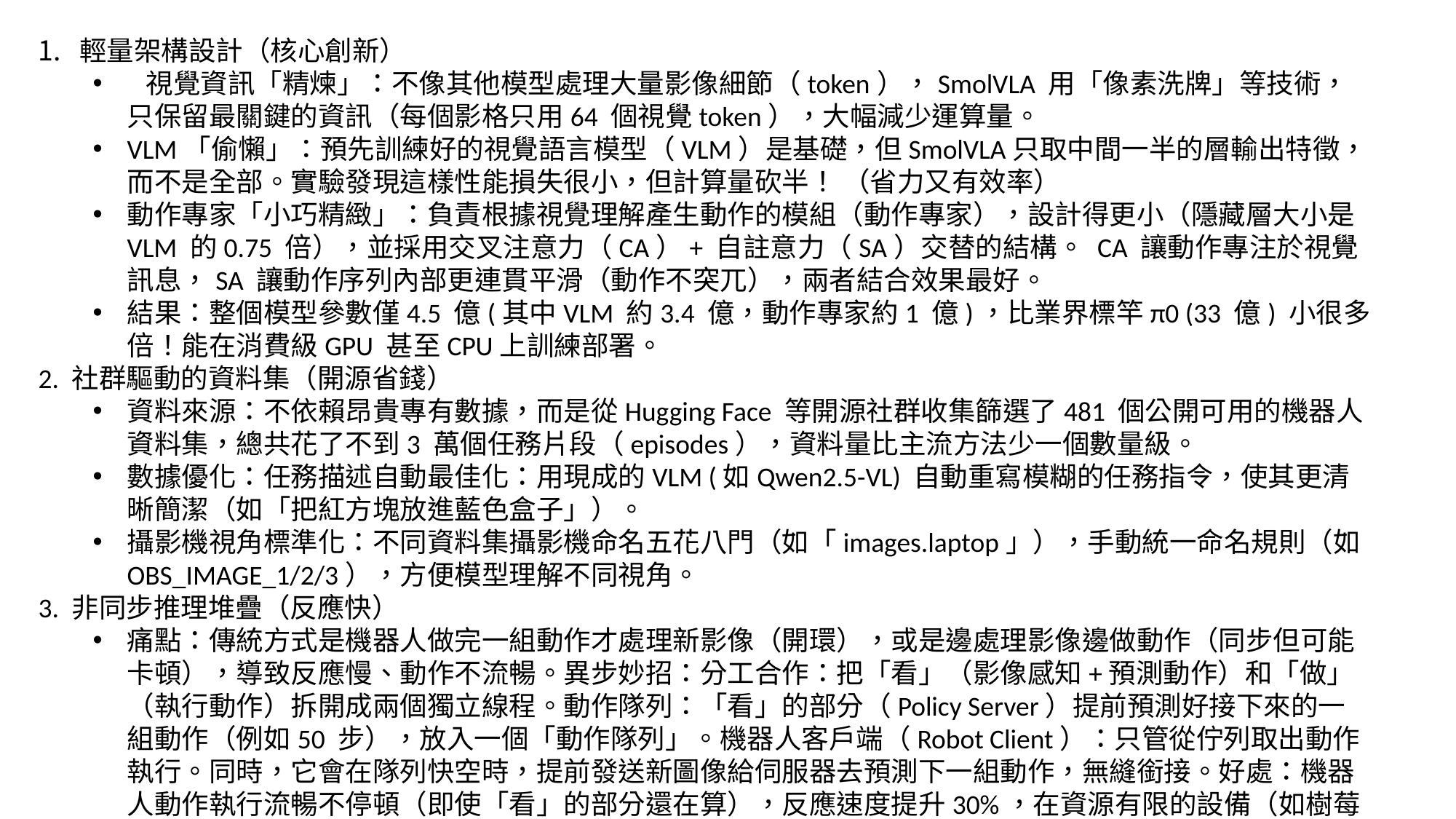

輕量架構設計（核心創新）
  視覺資訊「精煉」：不像其他模型處理大量影像細節（token），SmolVLA 用「像素洗牌」等技術，只保留最關鍵的資訊（每個影格只用64 個視覺token），大幅減少運算量。
VLM「偷懶」：預先訓練好的視覺語言模型（VLM）是基礎，但SmolVLA只取中間一半的層輸出特徵，而不是全部。實驗發現這樣性能損失很小，但計算量砍半！ （省力又有效率）
動作專家「小巧精緻」：負責根據視覺理解產生動作的模組（動作專家），設計得更小（隱藏層大小是VLM 的0.75 倍），並採用交叉注意力（CA）+ 自註意力（SA）交替的結構。 CA 讓動作專注於視覺訊息，SA 讓動作序列內部更連貫平滑（動作不突兀），兩者結合效果最好。
結果：整個模型參數僅4.5 億(其中VLM 約3.4 億，動作專家約1 億)，比業界標竿π0 (33 億) 小很多倍！能在消費級GPU 甚至CPU上訓練部署。
2. 社群驅動的資料集（開源省錢）
資料來源：不依賴昂貴專有數據，而是從Hugging Face 等開源社群收集篩選了481 個公開可用的機器人資料集，總共花了不到3 萬個任務片段（episodes），資料量比主流方法少一個數量級。
數據優化：任務描述自動最佳化：用現成的VLM (如Qwen2.5-VL) 自動重寫模糊的任務指令，使其更清晰簡潔（如「把紅方塊放進藍色盒子」）。
攝影機視角標準化：不同資料集攝影機命名五花八門（如「images.laptop」），手動統一命名規則（如OBS_IMAGE_1/2/3），方便模型理解不同視角。
3. 非同步推理堆疊（反應快）
痛點：傳統方式是機器人做完一組動作才處理新影像（開環），或是邊處理影像邊做動作（同步但可能卡頓），導致反應慢、動作不流暢。異步妙招：分工合作：把「看」（影像感知+預測動作）和「做」（執行動作）拆開成兩個獨立線程。動作隊列：「看」的部分（Policy Server）提前預測好接下來的一組動作（例如50 步），放入一個「動作隊列」。機器人客戶端（Robot Client）：只管從佇列取出動作執行。同時，它會在隊列快空時，提前發送新圖像給伺服器去預測下一組動作，無縫銜接。好處：機器人動作執行流暢不停頓（即使「看」的部分還在算），反應速度提升30%，在資源有限的設備（如樹莓派、低端機器人）上也能跑得更快。4. 效果硬核：性能不打折（小而強）在模擬環境（LIBERO, Meta-World）和真實機器人（SO-100, SO-101）上做了大量實驗。對比對象：包括更大的VLA 模型（如π0，OpenVLA）和傳統方法（如ACT）。結果亮眼：在多個任務上，只有4.5 億參數的SmolVLA，性能媲美甚至超過了33 億參數的π0！例如：在LIBERO 基準上平均成功率87.3% (π0: 86.0%)；在真實機器人SO-100 的多任務測試中平均成功率78.3% (π0: 61.7%, ACT: 48.3%)。非同步推理帶來了顯著的反應速度提升和任務吞吐量翻倍。SmolVLA 的核心價值：省錢：模型小，資料開源，訓練成本低（約3 萬GPU 小時），部署門檻低（消費級硬體）。高效能：架構最佳化和非同步推理使其計算快、反應快。好用：效能不輸大模型，甚至在部分任務上更強。開放： 完全開源（程式碼、模型、數據），促進機器人AI 社群發展。